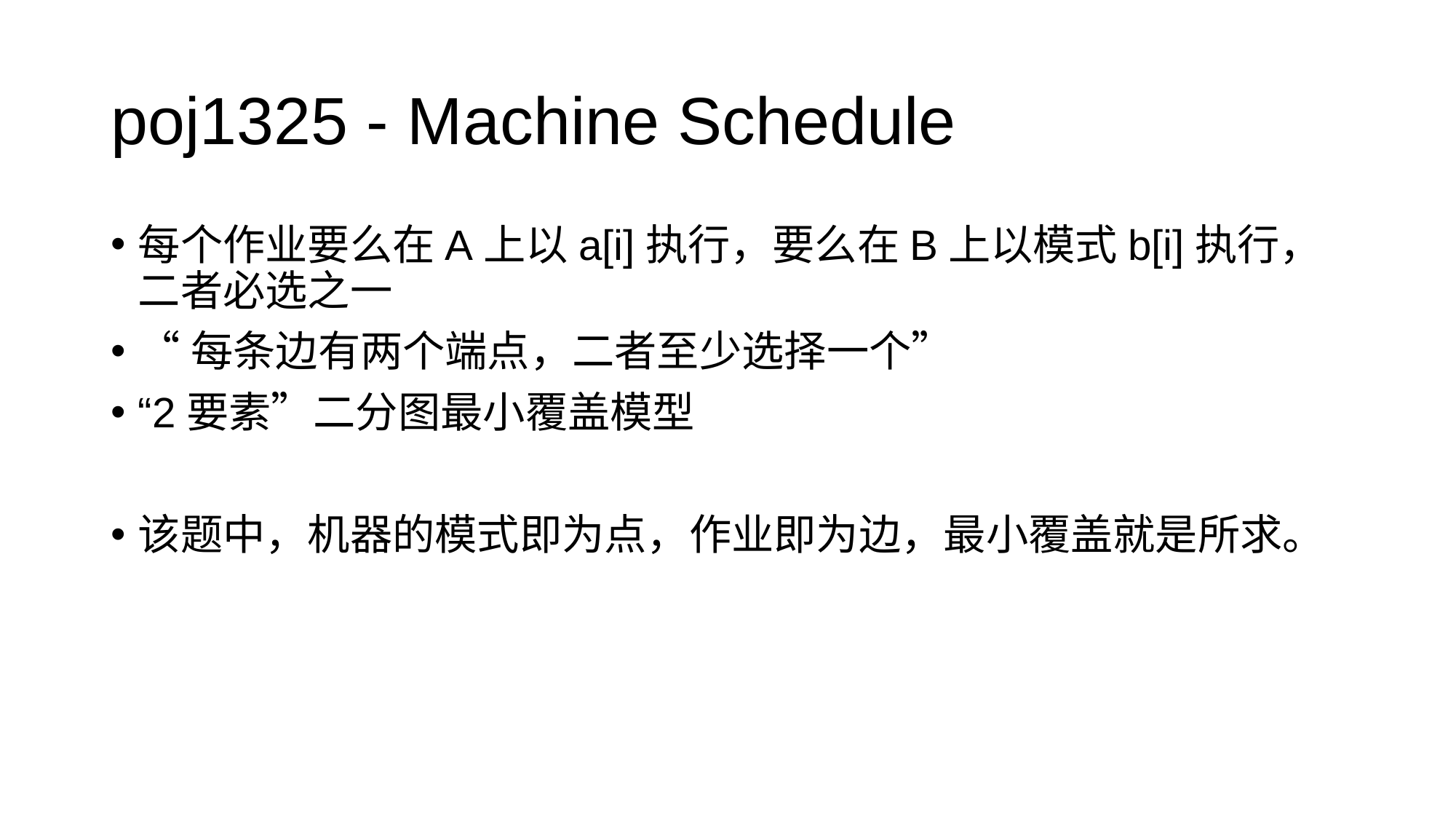

# poj1325 - Machine Schedule
每个作业要么在A上以a[i]执行，要么在B上以模式b[i]执行，二者必选之一
“每条边有两个端点，二者至少选择一个”
“2要素”二分图最小覆盖模型

该题中，机器的模式即为点，作业即为边，最小覆盖就是所求。